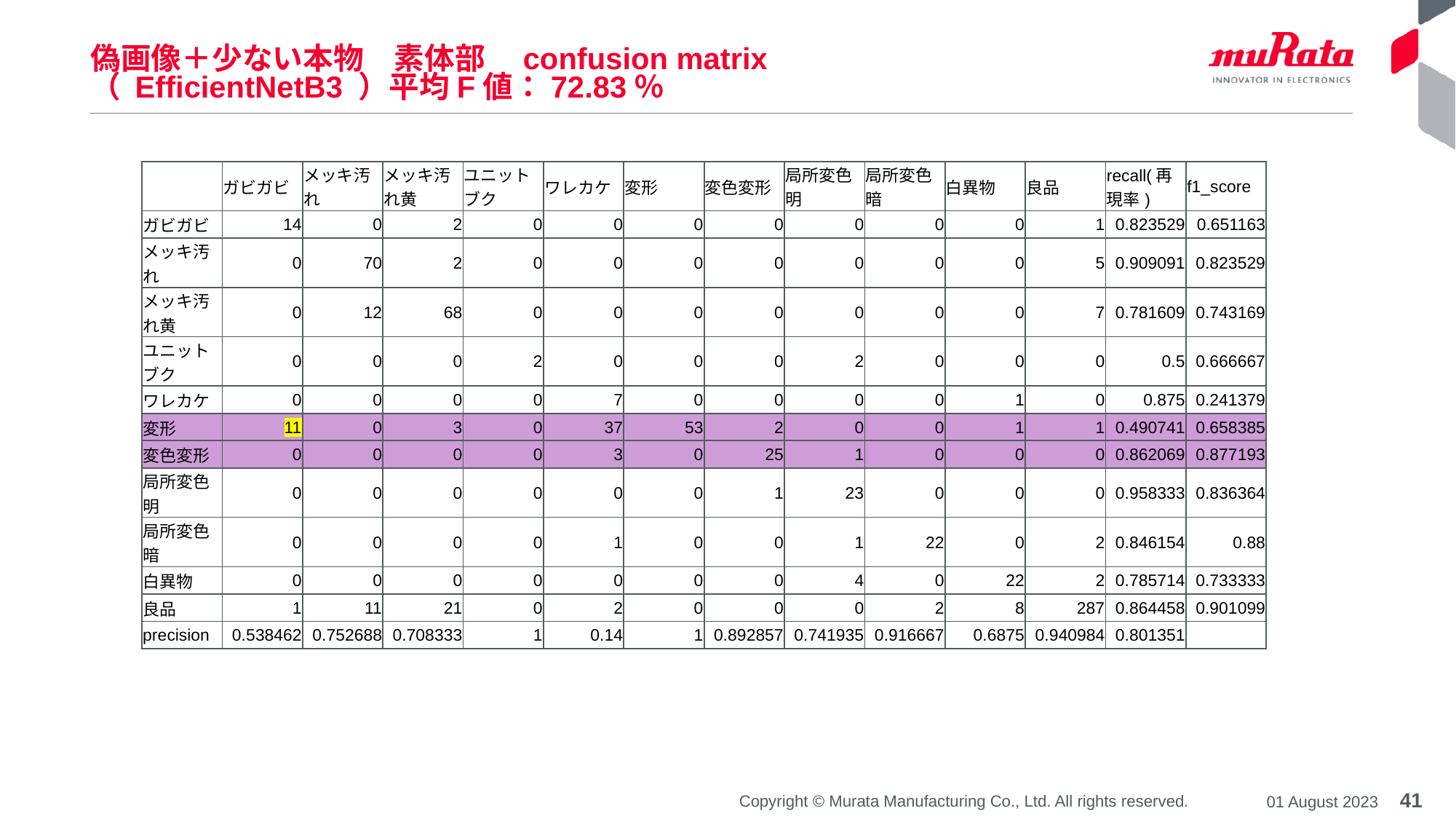

# 偽画像＋少ない本物　素体部　confusion matrix　 （ EfficientNetB3 ）平均F値：72.83％
|  | ガビガビ | メッキ汚れ | メッキ汚れ黄 | ユニットブク | ワレカケ | 変形 | 変色変形 | 局所変色明 | 局所変色暗 | 白異物 | 良品 | recall(再現率) | f1\_score |
| --- | --- | --- | --- | --- | --- | --- | --- | --- | --- | --- | --- | --- | --- |
| ガビガビ | 14 | 0 | 2 | 0 | 0 | 0 | 0 | 0 | 0 | 0 | 1 | 0.823529 | 0.651163 |
| メッキ汚れ | 0 | 70 | 2 | 0 | 0 | 0 | 0 | 0 | 0 | 0 | 5 | 0.909091 | 0.823529 |
| メッキ汚れ黄 | 0 | 12 | 68 | 0 | 0 | 0 | 0 | 0 | 0 | 0 | 7 | 0.781609 | 0.743169 |
| ユニットブク | 0 | 0 | 0 | 2 | 0 | 0 | 0 | 2 | 0 | 0 | 0 | 0.5 | 0.666667 |
| ワレカケ | 0 | 0 | 0 | 0 | 7 | 0 | 0 | 0 | 0 | 1 | 0 | 0.875 | 0.241379 |
| 変形 | 11 | 0 | 3 | 0 | 37 | 53 | 2 | 0 | 0 | 1 | 1 | 0.490741 | 0.658385 |
| 変色変形 | 0 | 0 | 0 | 0 | 3 | 0 | 25 | 1 | 0 | 0 | 0 | 0.862069 | 0.877193 |
| 局所変色明 | 0 | 0 | 0 | 0 | 0 | 0 | 1 | 23 | 0 | 0 | 0 | 0.958333 | 0.836364 |
| 局所変色暗 | 0 | 0 | 0 | 0 | 1 | 0 | 0 | 1 | 22 | 0 | 2 | 0.846154 | 0.88 |
| 白異物 | 0 | 0 | 0 | 0 | 0 | 0 | 0 | 4 | 0 | 22 | 2 | 0.785714 | 0.733333 |
| 良品 | 1 | 11 | 21 | 0 | 2 | 0 | 0 | 0 | 2 | 8 | 287 | 0.864458 | 0.901099 |
| precision | 0.538462 | 0.752688 | 0.708333 | 1 | 0.14 | 1 | 0.892857 | 0.741935 | 0.916667 | 0.6875 | 0.940984 | 0.801351 |  |